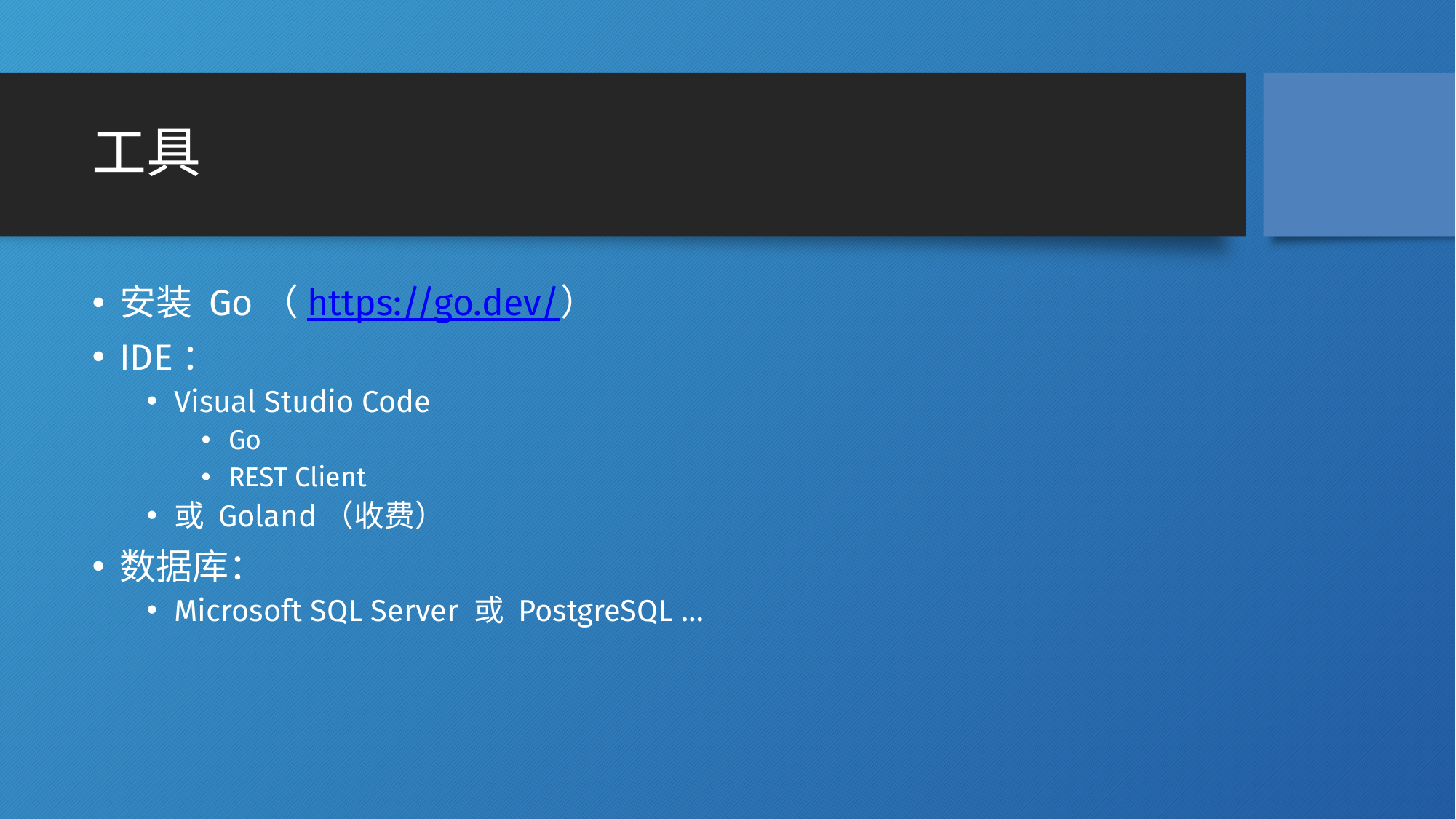

# 工具
安装 Go（https://go.dev/）
IDE：
Visual Studio Code
Go
REST Client
或 Goland（收费）
数据库：
Microsoft SQL Server 或 PostgreSQL …